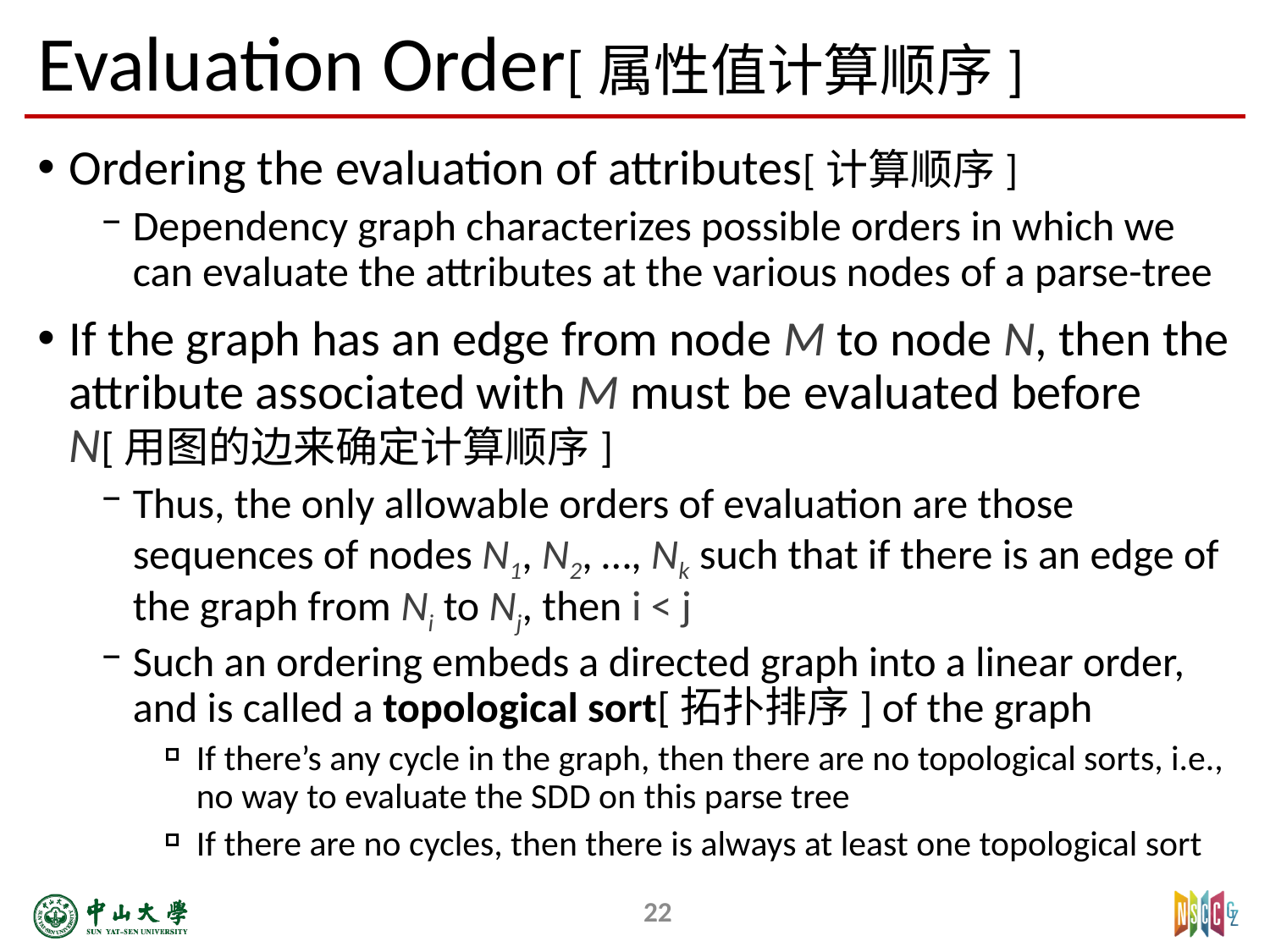

# Evaluation Order[属性值计算顺序]
Ordering the evaluation of attributes[计算顺序]
Dependency graph characterizes possible orders in which we can evaluate the attributes at the various nodes of a parse-tree
If the graph has an edge from node M to node N, then the attribute associated with M must be evaluated before N[用图的边来确定计算顺序]
Thus, the only allowable orders of evaluation are those sequences of nodes N1, N2, …, Nk such that if there is an edge of the graph from Ni to Nj, then i < j
Such an ordering embeds a directed graph into a linear order, and is called a topological sort[拓扑排序] of the graph
If there’s any cycle in the graph, then there are no topological sorts, i.e., no way to evaluate the SDD on this parse tree
If there are no cycles, then there is always at least one topological sort
22